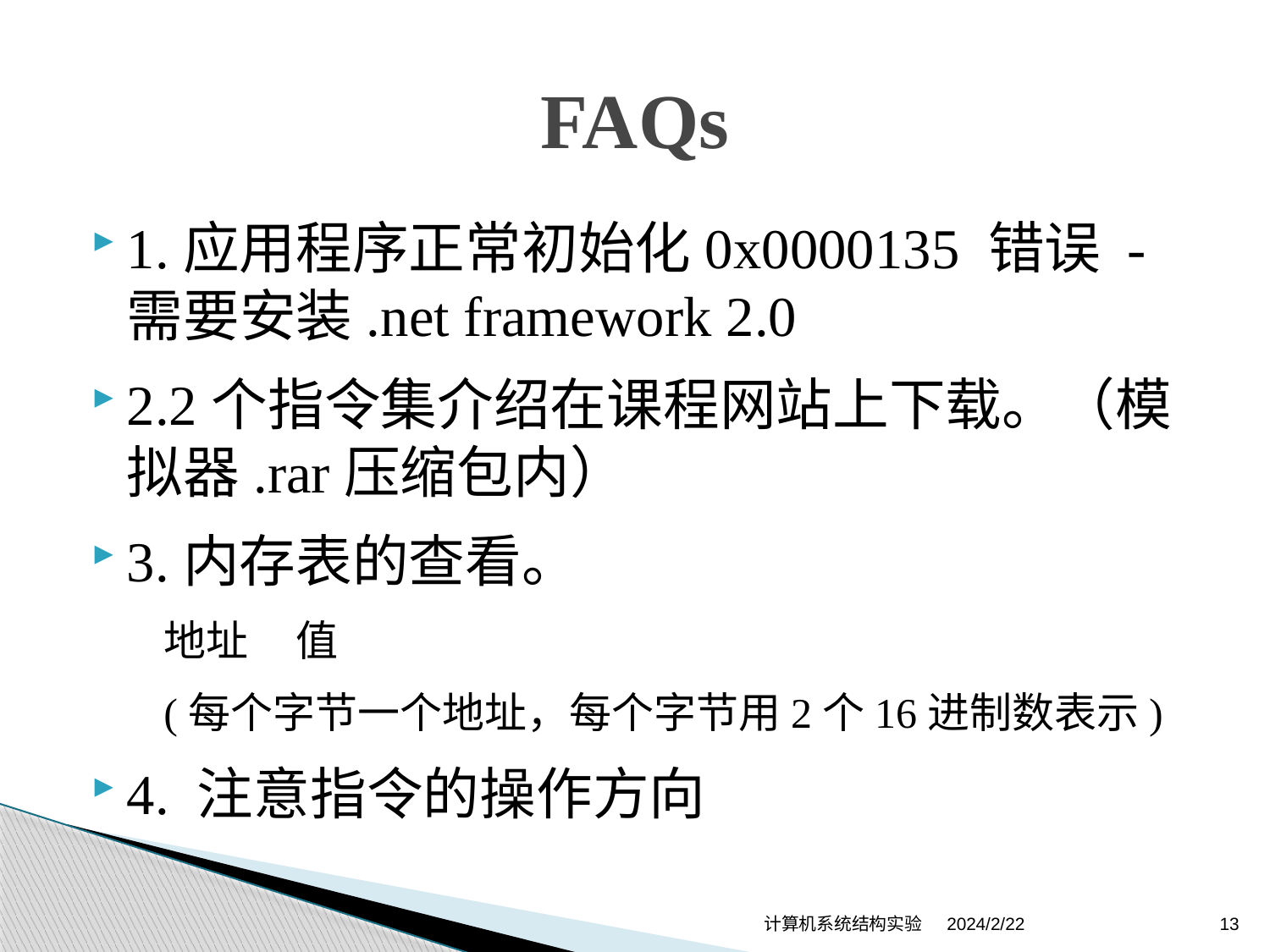

# FAQs
1.应用程序正常初始化0x0000135 错误 - 需要安装.net framework 2.0
2.2个指令集介绍在课程网站上下载。（模拟器.rar压缩包内）
3.内存表的查看。
地址     值
(每个字节一个地址，每个字节用2个16进制数表示)
4. 注意指令的操作方向

计算机系统结构实验
2024/2/22
13